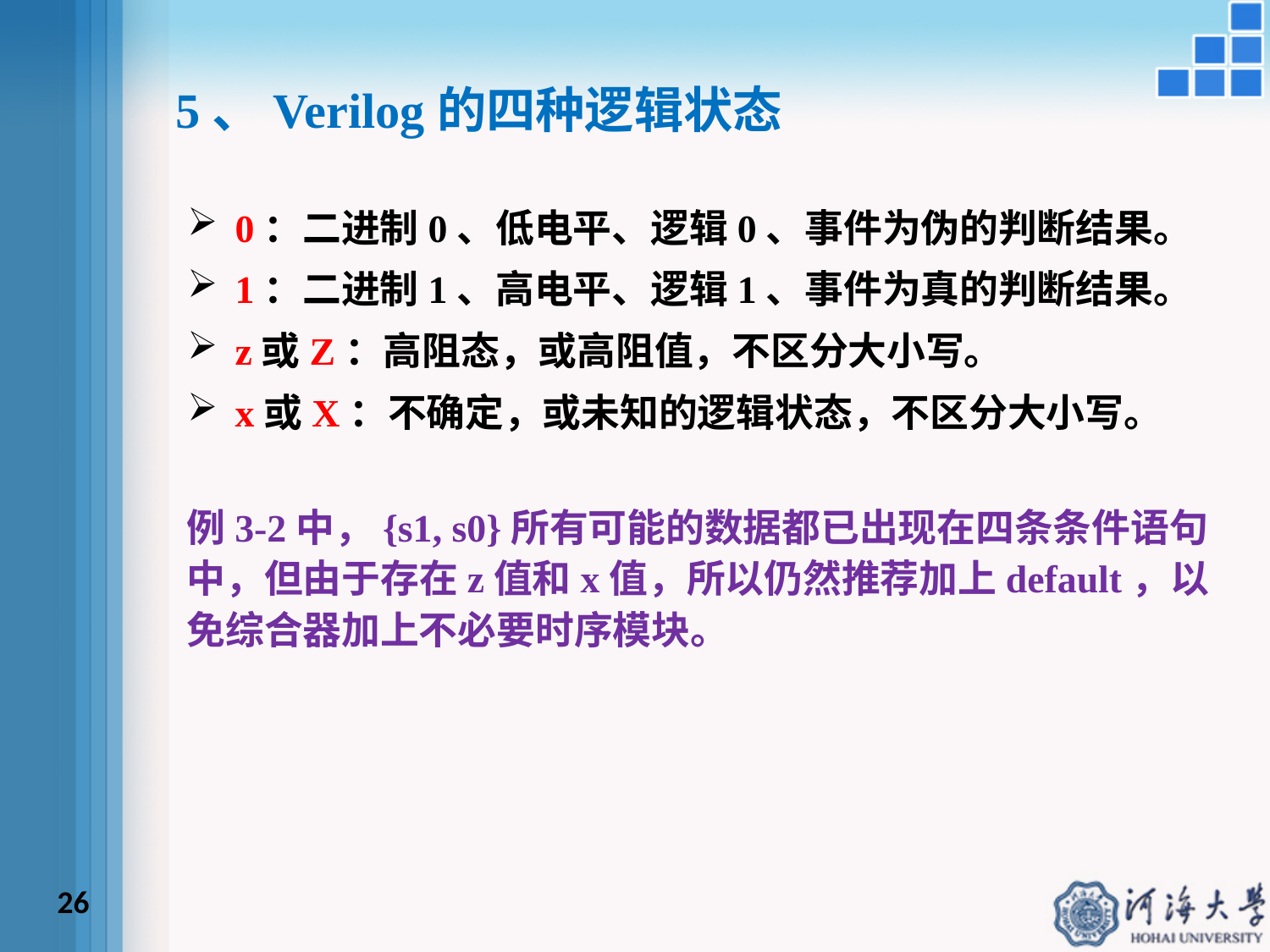

5、Verilog的四种逻辑状态
0：二进制0、低电平、逻辑0、事件为伪的判断结果。
1：二进制1、高电平、逻辑1、事件为真的判断结果。
z或Z：高阻态，或高阻值，不区分大小写。
x或X：不确定，或未知的逻辑状态，不区分大小写。
例3-2中，{s1, s0}所有可能的数据都已出现在四条条件语句中，但由于存在z值和x值，所以仍然推荐加上default，以免综合器加上不必要时序模块。
26